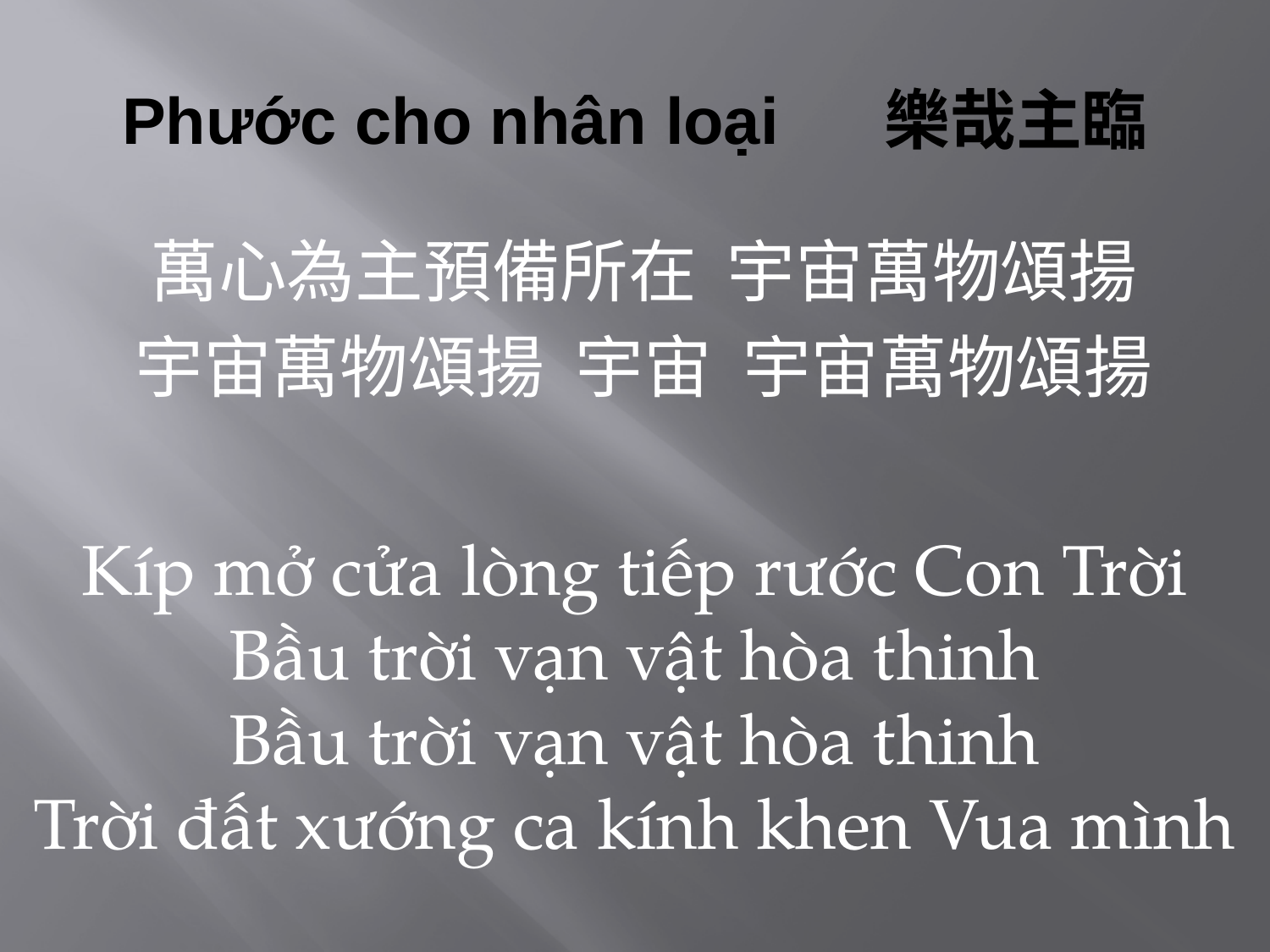

# Phước cho nhân loại     樂哉主臨
萬心為主預備所在  宇宙萬物頌揚
宇宙萬物頌揚  宇宙  宇宙萬物頌揚
Kíp mở cửa lòng tiếp rước Con Trời
Bầu trời vạn vật hòa thinh
Bầu trời vạn vật hòa thinh
Trời đất xướng ca kính khen Vua mình